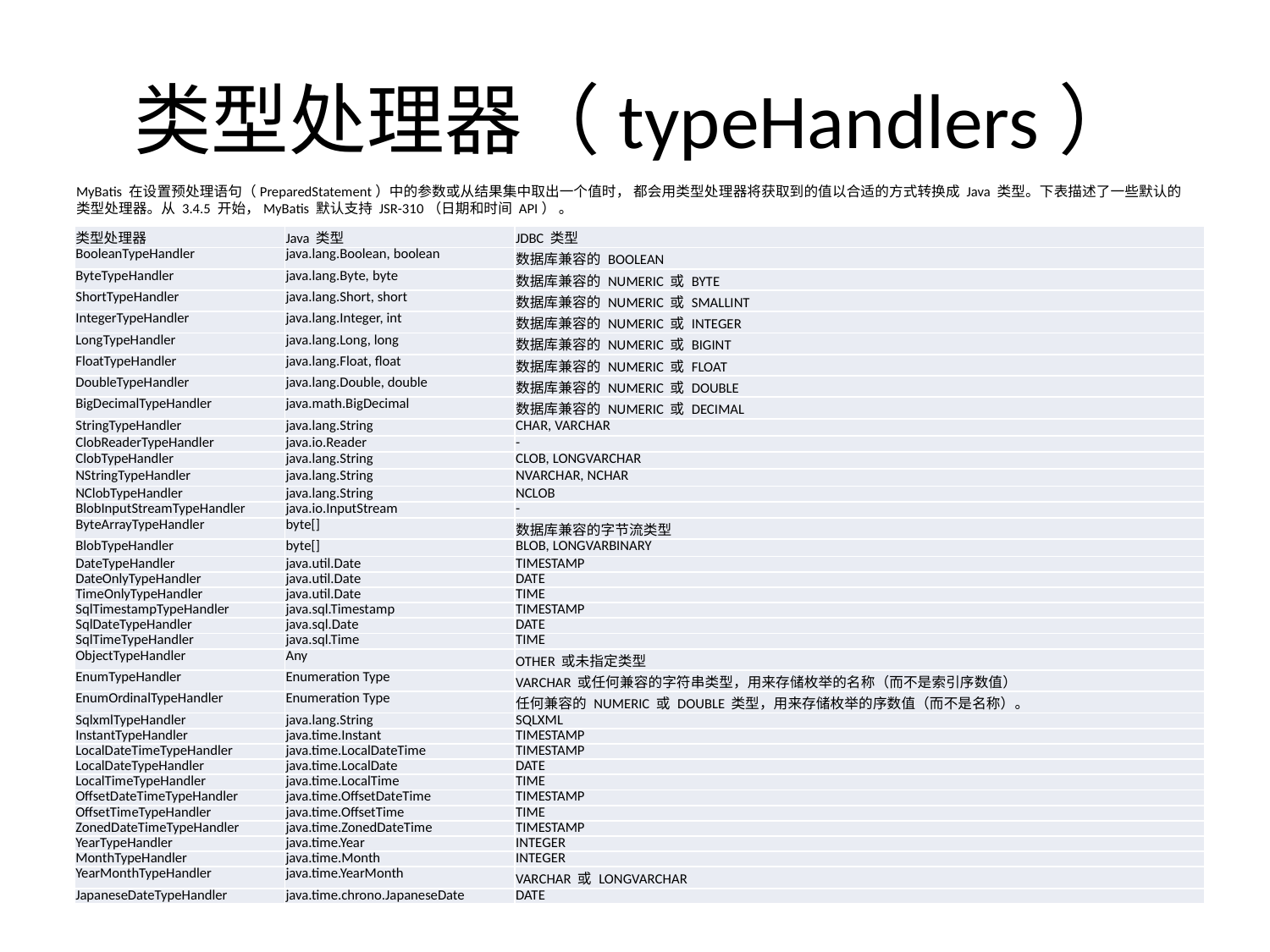

# 类型处理器（typeHandlers）
MyBatis 在设置预处理语句（PreparedStatement）中的参数或从结果集中取出一个值时， 都会用类型处理器将获取到的值以合适的方式转换成 Java 类型。下表描述了一些默认的类型处理器。从 3.4.5 开始，MyBatis 默认支持 JSR-310（日期和时间 API） 。

| 类型处理器 | Java 类型 | JDBC 类型 |
| --- | --- | --- |
| BooleanTypeHandler | java.lang.Boolean, boolean | 数据库兼容的 BOOLEAN |
| ByteTypeHandler | java.lang.Byte, byte | 数据库兼容的 NUMERIC 或 BYTE |
| ShortTypeHandler | java.lang.Short, short | 数据库兼容的 NUMERIC 或 SMALLINT |
| IntegerTypeHandler | java.lang.Integer, int | 数据库兼容的 NUMERIC 或 INTEGER |
| LongTypeHandler | java.lang.Long, long | 数据库兼容的 NUMERIC 或 BIGINT |
| FloatTypeHandler | java.lang.Float, float | 数据库兼容的 NUMERIC 或 FLOAT |
| DoubleTypeHandler | java.lang.Double, double | 数据库兼容的 NUMERIC 或 DOUBLE |
| BigDecimalTypeHandler | java.math.BigDecimal | 数据库兼容的 NUMERIC 或 DECIMAL |
| StringTypeHandler | java.lang.String | CHAR, VARCHAR |
| ClobReaderTypeHandler | java.io.Reader | - |
| ClobTypeHandler | java.lang.String | CLOB, LONGVARCHAR |
| NStringTypeHandler | java.lang.String | NVARCHAR, NCHAR |
| NClobTypeHandler | java.lang.String | NCLOB |
| BlobInputStreamTypeHandler | java.io.InputStream | - |
| ByteArrayTypeHandler | byte[] | 数据库兼容的字节流类型 |
| BlobTypeHandler | byte[] | BLOB, LONGVARBINARY |
| DateTypeHandler | java.util.Date | TIMESTAMP |
| DateOnlyTypeHandler | java.util.Date | DATE |
| TimeOnlyTypeHandler | java.util.Date | TIME |
| SqlTimestampTypeHandler | java.sql.Timestamp | TIMESTAMP |
| SqlDateTypeHandler | java.sql.Date | DATE |
| SqlTimeTypeHandler | java.sql.Time | TIME |
| ObjectTypeHandler | Any | OTHER 或未指定类型 |
| EnumTypeHandler | Enumeration Type | VARCHAR 或任何兼容的字符串类型，用来存储枚举的名称（而不是索引序数值） |
| EnumOrdinalTypeHandler | Enumeration Type | 任何兼容的 NUMERIC 或 DOUBLE 类型，用来存储枚举的序数值（而不是名称）。 |
| SqlxmlTypeHandler | java.lang.String | SQLXML |
| InstantTypeHandler | java.time.Instant | TIMESTAMP |
| LocalDateTimeTypeHandler | java.time.LocalDateTime | TIMESTAMP |
| LocalDateTypeHandler | java.time.LocalDate | DATE |
| LocalTimeTypeHandler | java.time.LocalTime | TIME |
| OffsetDateTimeTypeHandler | java.time.OffsetDateTime | TIMESTAMP |
| OffsetTimeTypeHandler | java.time.OffsetTime | TIME |
| ZonedDateTimeTypeHandler | java.time.ZonedDateTime | TIMESTAMP |
| YearTypeHandler | java.time.Year | INTEGER |
| MonthTypeHandler | java.time.Month | INTEGER |
| YearMonthTypeHandler | java.time.YearMonth | VARCHAR 或 LONGVARCHAR |
| JapaneseDateTypeHandler | java.time.chrono.JapaneseDate | DATE |